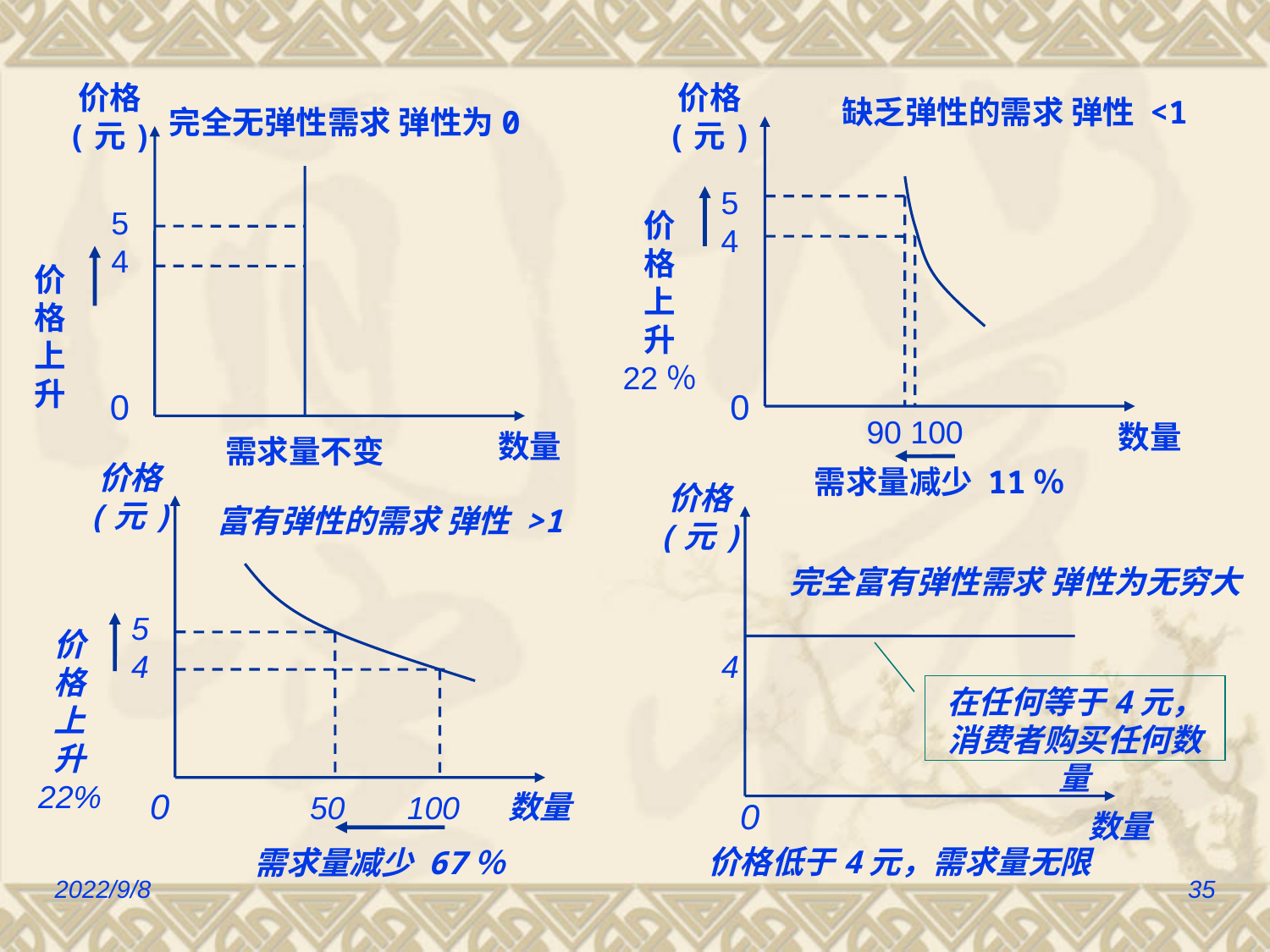

缺乏弹性的需求 弹性 <1
价格
(元)

数量
5
4

价
格
上
升
22％
90 100
需求量减少 11％

0
完全无弹性需求 弹性为0
价格
(元)

数量
5
4

价
格
上
升
需求量不变
0
价格
(元)

数量
富有弹性的需求 弹性 >1
5
4

价
格
上
升
22%
50       100

需求量减少 67％
0
价格
(元)

数量
完全富有弹性需求 弹性为无穷大
4
在任何等于4元，消费者购买任何数量
0
价格低于4元，需求量无限
2022/9/8
35